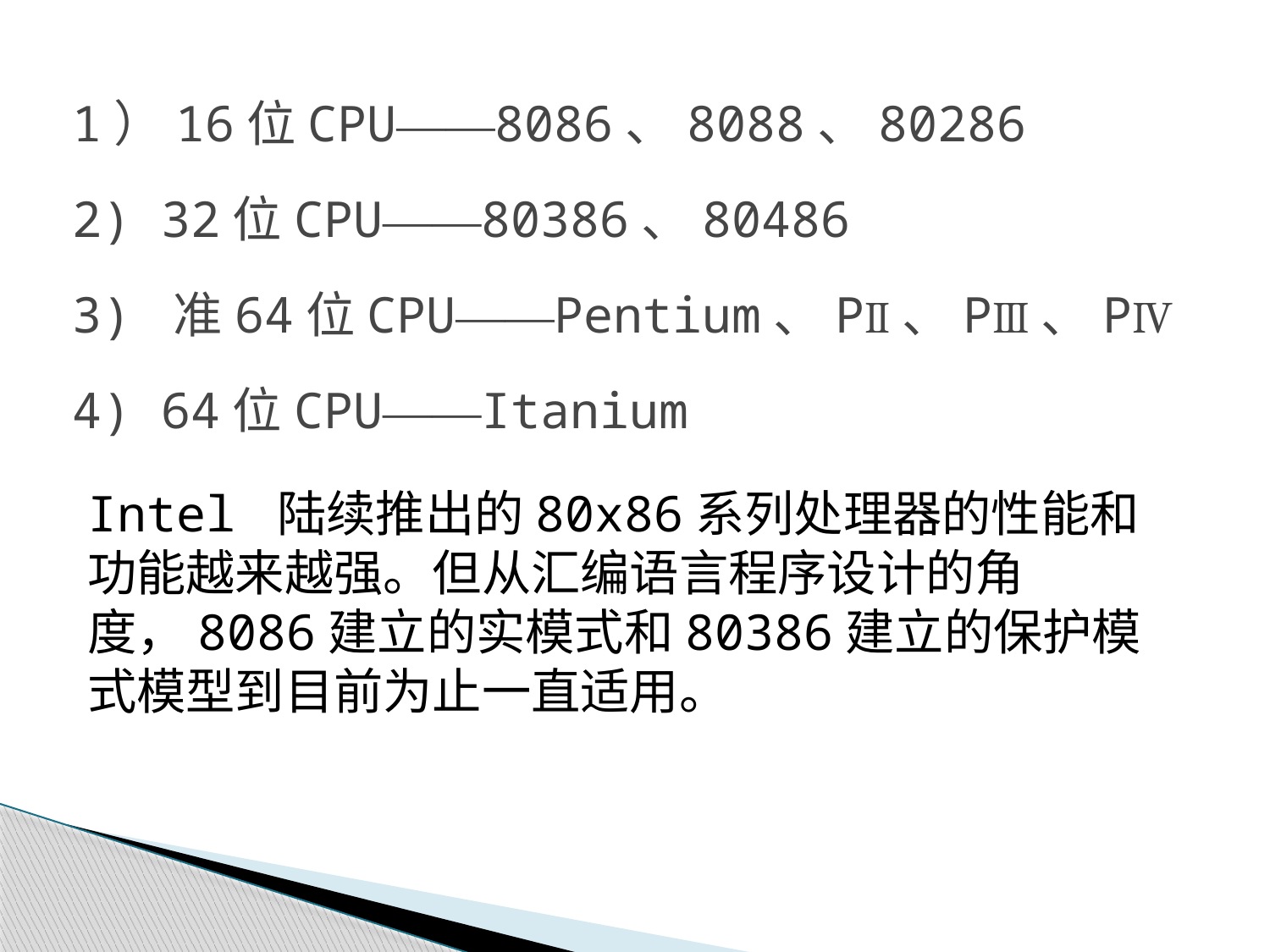

1）16位CPU——8086、8088、80286
2) 32位CPU——80386、80486
3) 准64位CPU——Pentium、PⅡ、PⅢ、PⅣ
4) 64位CPU——Itanium

Intel 陆续推出的80x86系列处理器的性能和功能越来越强。但从汇编语言程序设计的角度，8086建立的实模式和80386建立的保护模式模型到目前为止一直适用。